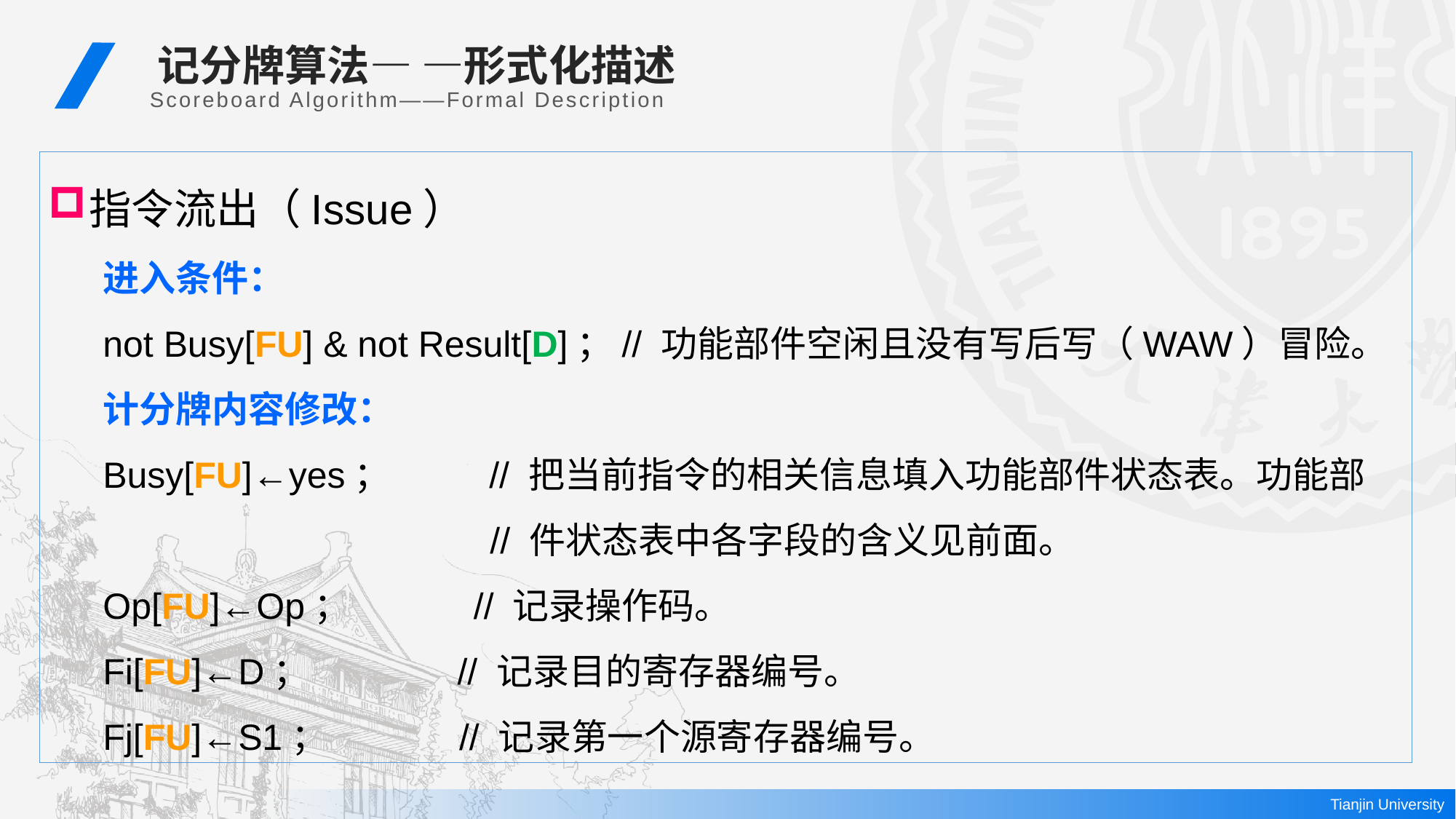

记分牌算法— —形式化描述
Scoreboard Algorithm——Formal Description
指令流出（Issue）
进入条件：
not Busy[FU] & not Result[D]；// 功能部件空闲且没有写后写（WAW）冒险。
计分牌内容修改：
Busy[FU]←yes；           // 把当前指令的相关信息填入功能部件状态表。功能部
                                      // 件状态表中各字段的含义见前面。
Op[FU]←Op；              // 记录操作码。
Fi[FU]←D；                 // 记录目的寄存器编号。
Fj[FU]←S1；               // 记录第一个源寄存器编号。